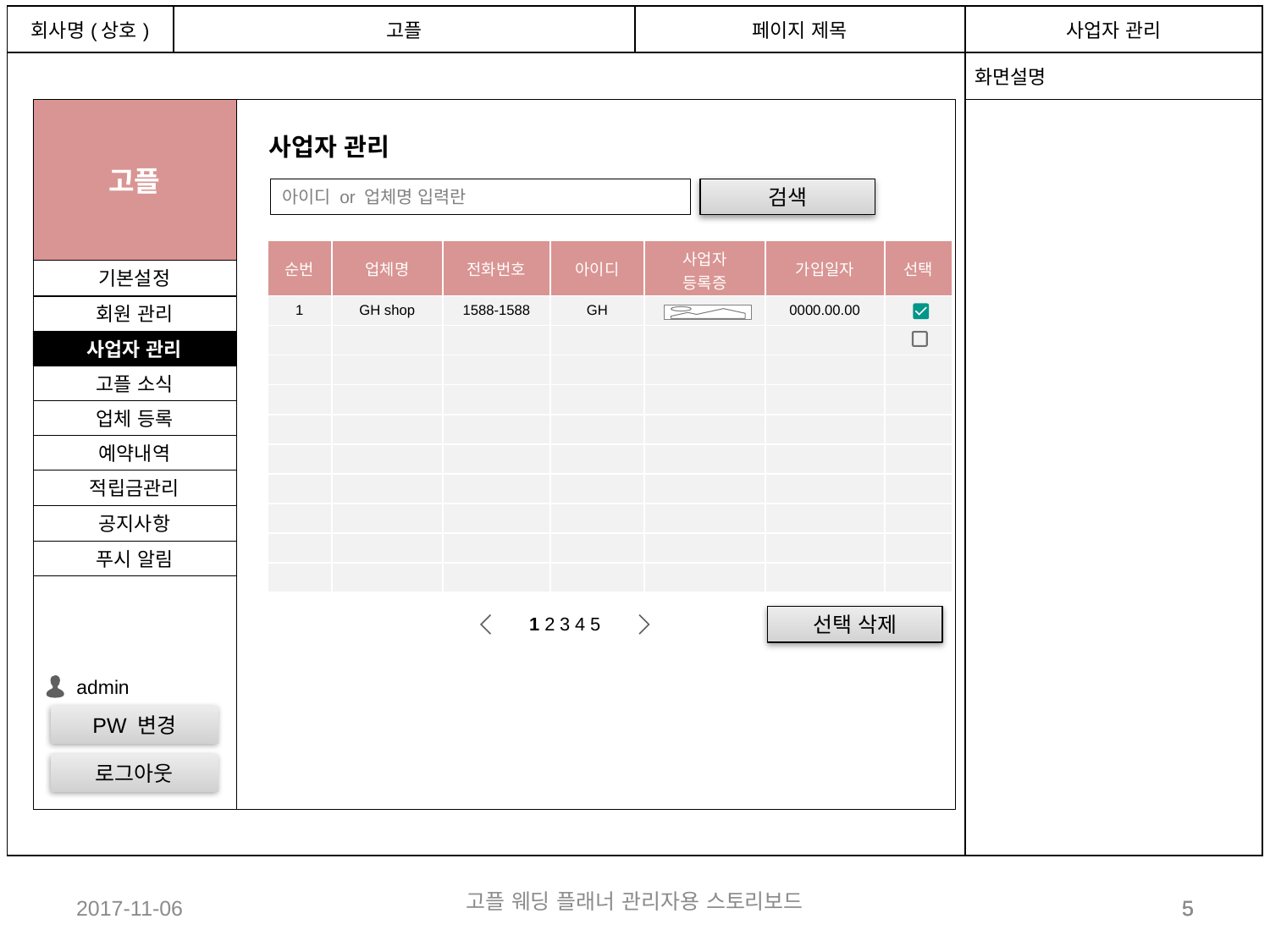

| 회사명(상호) | 고플 | 페이지 제목 | 사업자 관리 |
| --- | --- | --- | --- |
|  |  |  | 화면설명 |
|  |  |  |  |

고플
사업자 관리
아이디 or 업체명 입력란
검색
| 순번 | 업체명 | 전화번호 | 아이디 | 사업자 등록증 | 가입일자 | 선택 |
| --- | --- | --- | --- | --- | --- | --- |
| 1 | GH shop | 1588-1588 | GH |  | 0000.00.00 |  |
|  |  |  |  |  |  |  |
|  |  |  |  |  |  |  |
|  |  |  |  |  |  |  |
|  |  |  |  |  |  |  |
|  |  |  |  |  |  |  |
|  |  |  |  |  |  |  |
|  |  |  |  |  |  |  |
|  |  |  |  |  |  |  |
|  |  |  |  |  |  |  |
기본설정
회원 관리

사업자 관리
고플 소식
업체 등록
예약내역
적립금관리
공지사항

푸시 알림
1 2 3 4 5

선택 삭제
admin

PW 변경
로그아웃
고플 웨딩 플래너 관리자용 스토리보드
2017-11-06
5
5
5